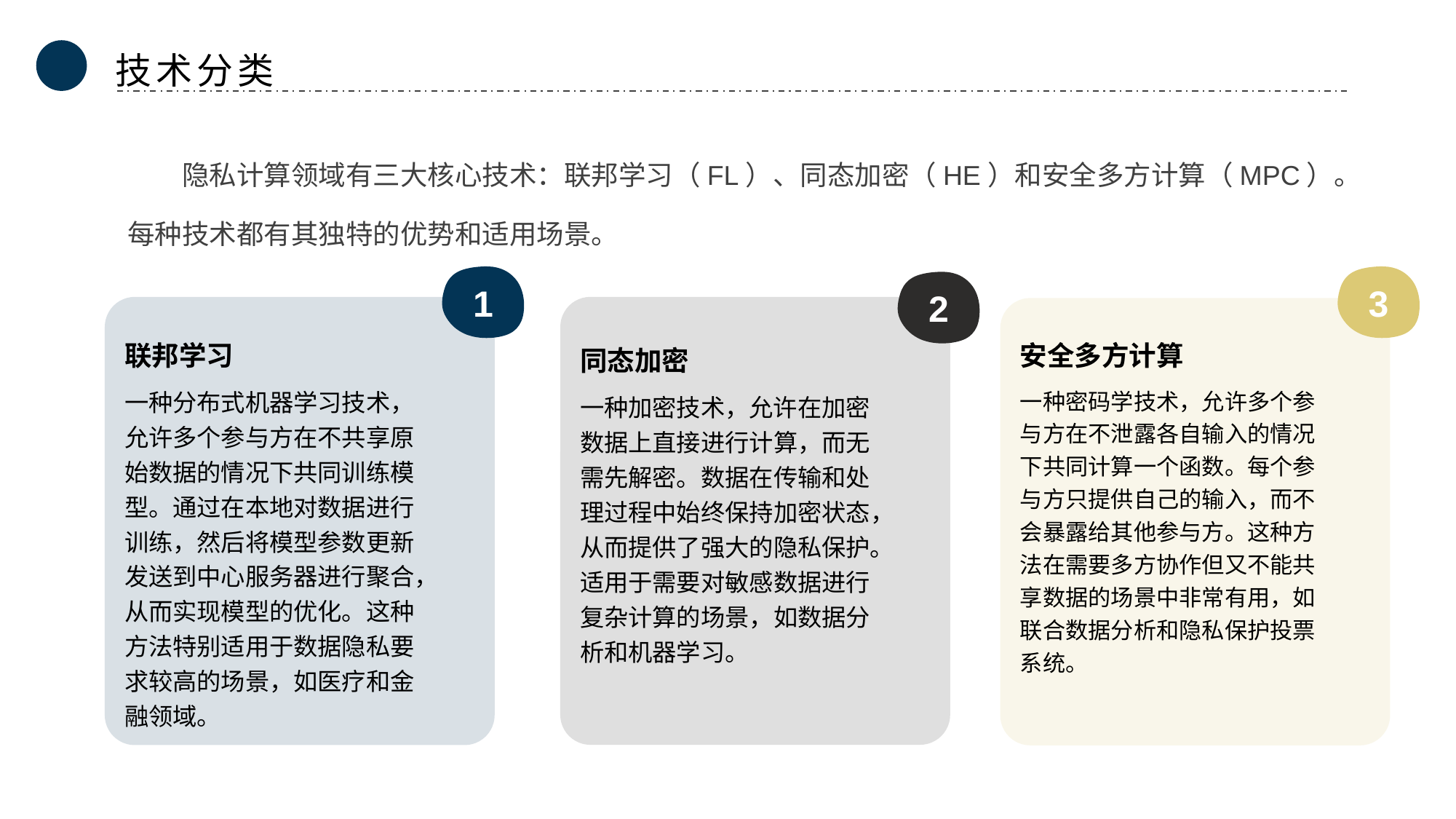

技术分类

隐私计算领域有三大核心技术：联邦学习（FL）、同态加密（HE）和安全多方计算（MPC）。每种技术都有其独特的优势和适用场景。
1
3
2

联邦学习
安全多方计算
同态加密
一种分布式机器学习技术，允许多个参与方在不共享原始数据的情况下共同训练模型。通过在本地对数据进行训练，然后将模型参数更新发送到中心服务器进行聚合，从而实现模型的优化。这种方法特别适用于数据隐私要求较高的场景，如医疗和金融领域。
一种密码学技术，允许多个参与方在不泄露各自输入的情况下共同计算一个函数。每个参与方只提供自己的输入，而不会暴露给其他参与方。这种方法在需要多方协作但又不能共享数据的场景中非常有用，如联合数据分析和隐私保护投票系统。
一种加密技术，允许在加密数据上直接进行计算，而无需先解密。数据在传输和处理过程中始终保持加密状态，从而提供了强大的隐私保护。适用于需要对敏感数据进行复杂计算的场景，如数据分析和机器学习。